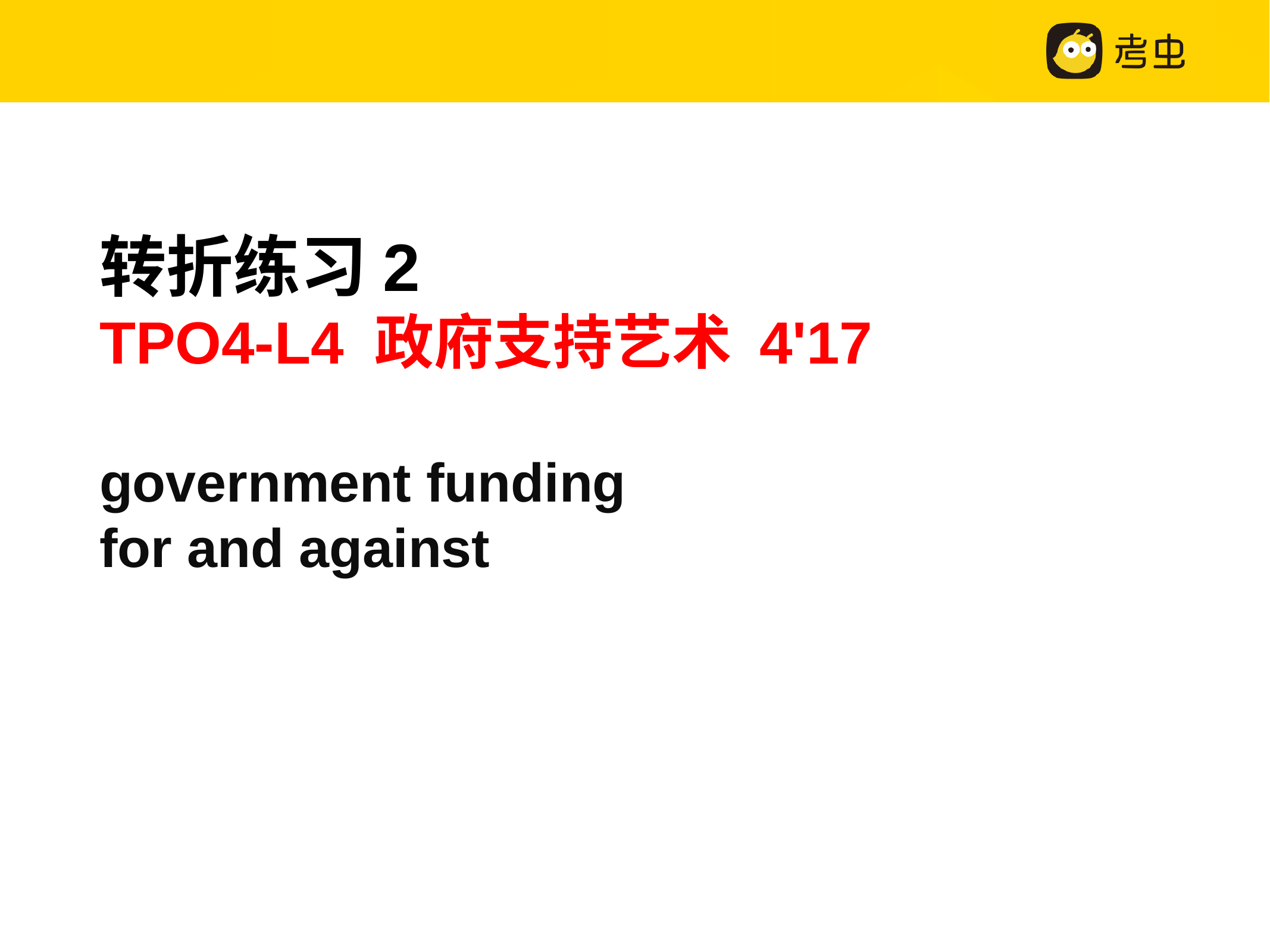

转折练习2
TPO4-L4 政府支持艺术 4'17

government funding
for and against